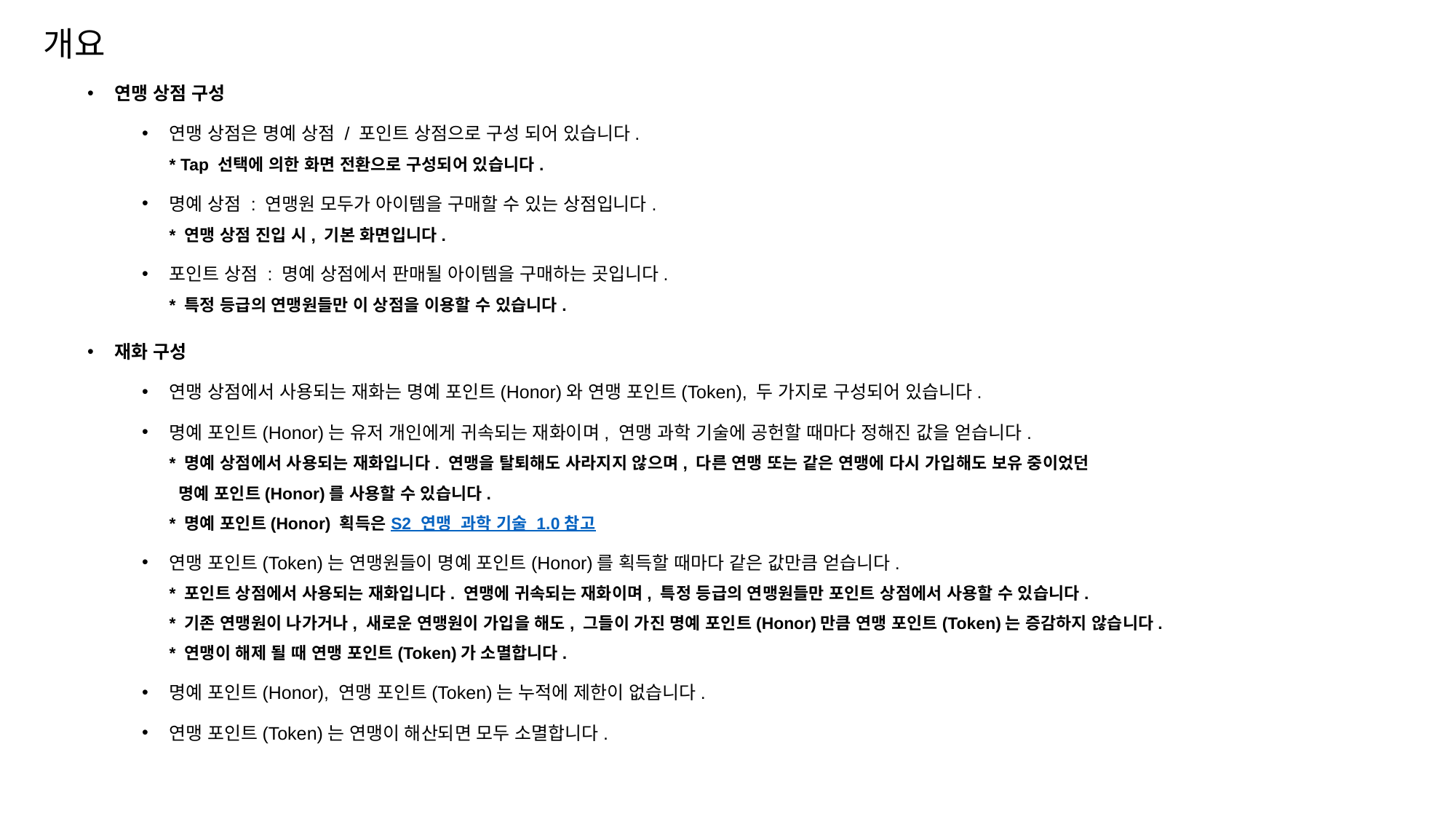

개요
연맹 상점 구성
연맹 상점은 명예 상점 / 포인트 상점으로 구성 되어 있습니다.
* Tap 선택에 의한 화면 전환으로 구성되어 있습니다.
명예 상점 : 연맹원 모두가 아이템을 구매할 수 있는 상점입니다.
* 연맹 상점 진입 시, 기본 화면입니다.
포인트 상점 : 명예 상점에서 판매될 아이템을 구매하는 곳입니다.
* 특정 등급의 연맹원들만 이 상점을 이용할 수 있습니다.
재화 구성
연맹 상점에서 사용되는 재화는 명예 포인트(Honor)와 연맹 포인트(Token), 두 가지로 구성되어 있습니다.
명예 포인트(Honor)는 유저 개인에게 귀속되는 재화이며, 연맹 과학 기술에 공헌할 때마다 정해진 값을 얻습니다.
* 명예 상점에서 사용되는 재화입니다. 연맹을 탈퇴해도 사라지지 않으며, 다른 연맹 또는 같은 연맹에 다시 가입해도 보유 중이었던
  명예 포인트(Honor)를 사용할 수 있습니다.
* 명예 포인트(Honor) 획득은 S2_연맹_과학 기술_1.0 참고
연맹 포인트(Token)는 연맹원들이 명예 포인트(Honor)를 획득할 때마다 같은 값만큼 얻습니다.
* 포인트 상점에서 사용되는 재화입니다. 연맹에 귀속되는 재화이며, 특정 등급의 연맹원들만 포인트 상점에서 사용할 수 있습니다.
* 기존 연맹원이 나가거나, 새로운 연맹원이 가입을 해도, 그들이 가진 명예 포인트(Honor)만큼 연맹 포인트(Token)는 증감하지 않습니다.
* 연맹이 해제 될 때 연맹 포인트(Token)가 소멸합니다.
명예 포인트(Honor), 연맹 포인트(Token)는 누적에 제한이 없습니다.
연맹 포인트(Token)는 연맹이 해산되면 모두 소멸합니다.